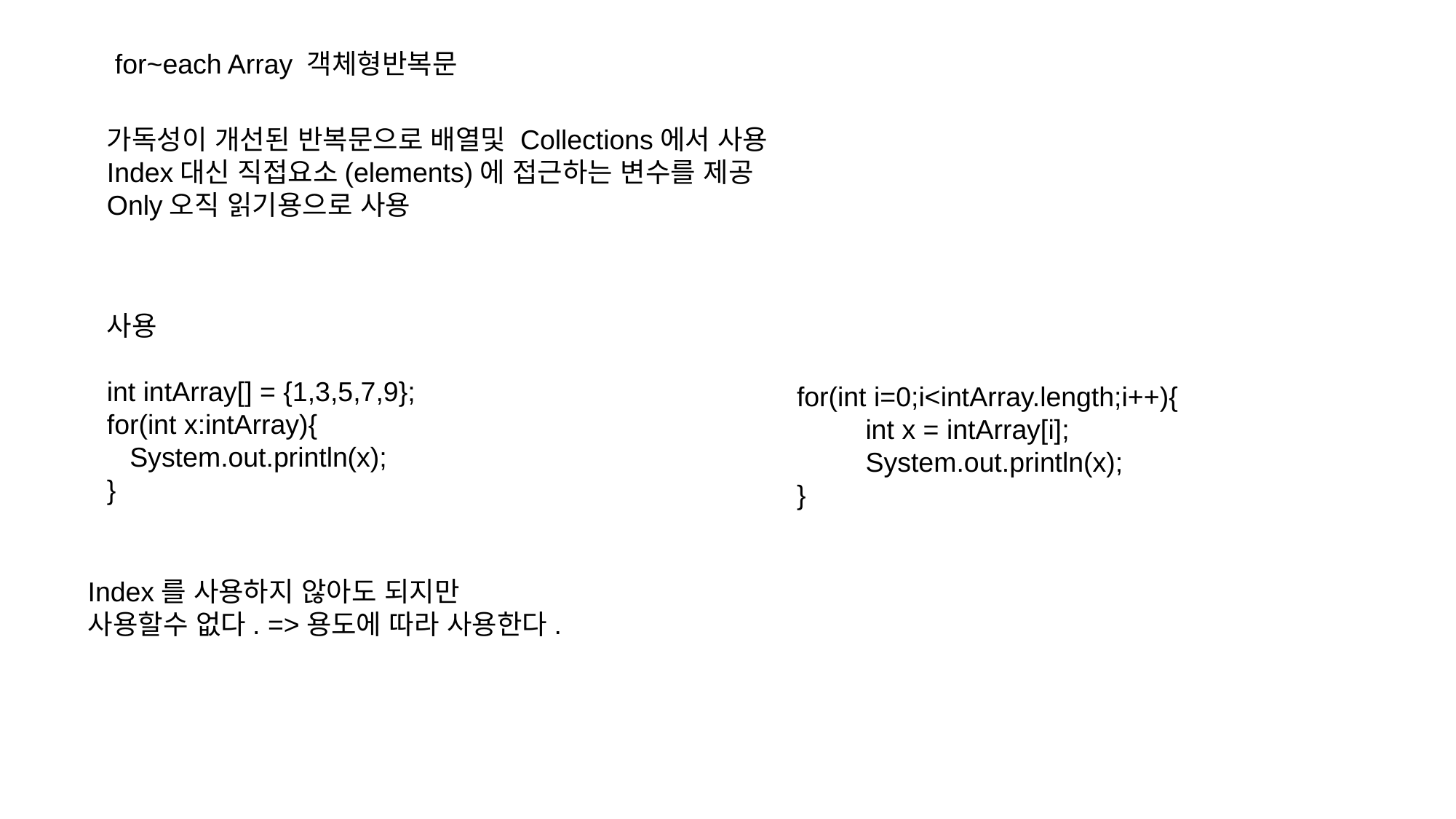

for~each Array 객체형반복문
가독성이 개선된 반복문으로 배열및 Collections에서 사용
Index대신 직접요소(elements)에 접근하는 변수를 제공
Only오직 읽기용으로 사용
사용
int intArray[] = {1,3,5,7,9};
for(int x:intArray){
   System.out.println(x);
}
for(int i=0;i<intArray.length;i++){
         int x = intArray[i];
         System.out.println(x);
}
Index를 사용하지 않아도 되지만
사용할수 없다. =>용도에 따라 사용한다.